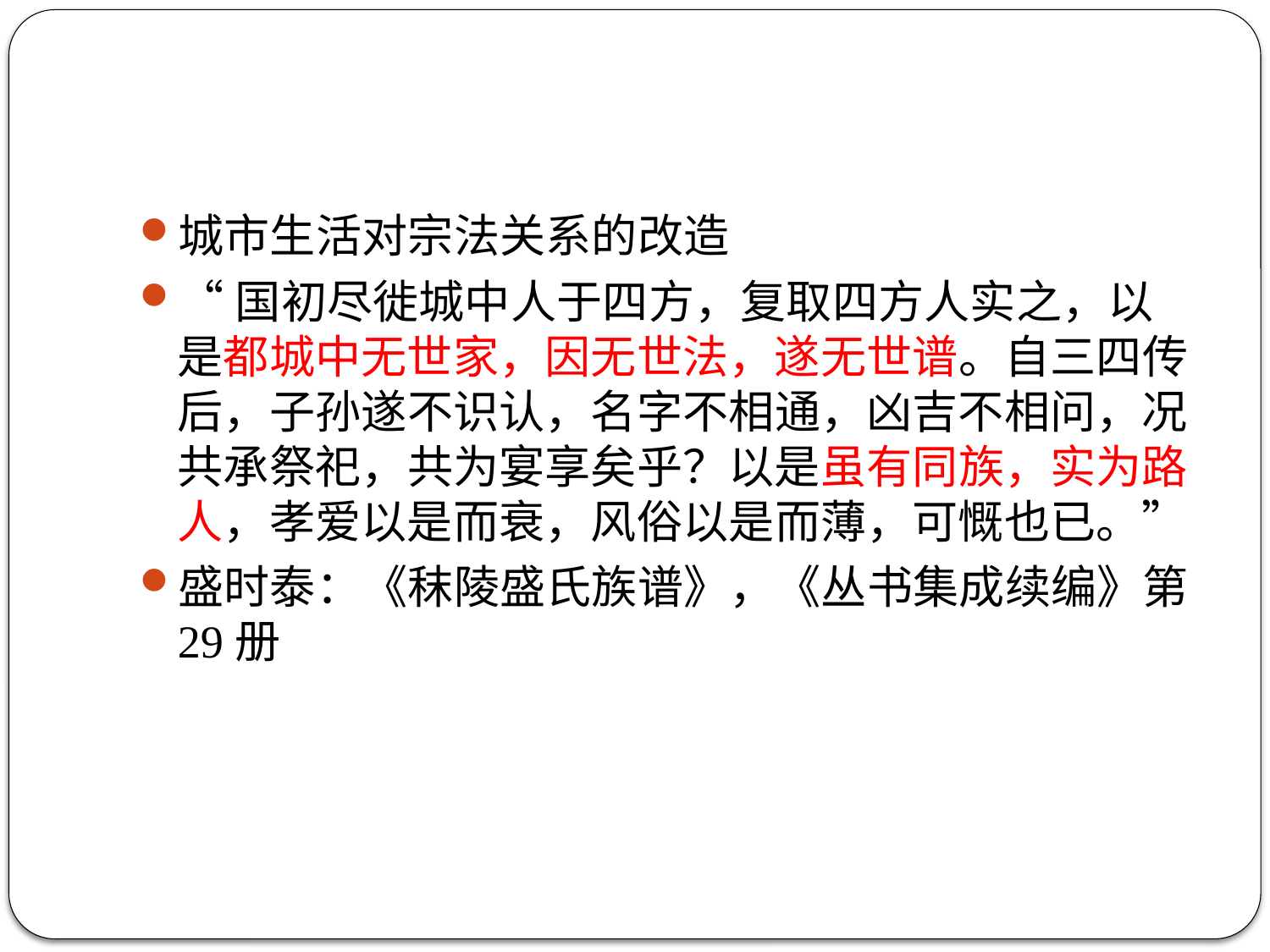

#
城市生活对宗法关系的改造
“国初尽徙城中人于四方，复取四方人实之，以是都城中无世家，因无世法，遂无世谱。自三四传后，子孙遂不识认，名字不相通，凶吉不相问，况共承祭祀，共为宴享矣乎？以是虽有同族，实为路人，孝爱以是而衰，风俗以是而薄，可慨也已。”
盛时泰：《秣陵盛氏族谱》，《丛书集成续编》第29册